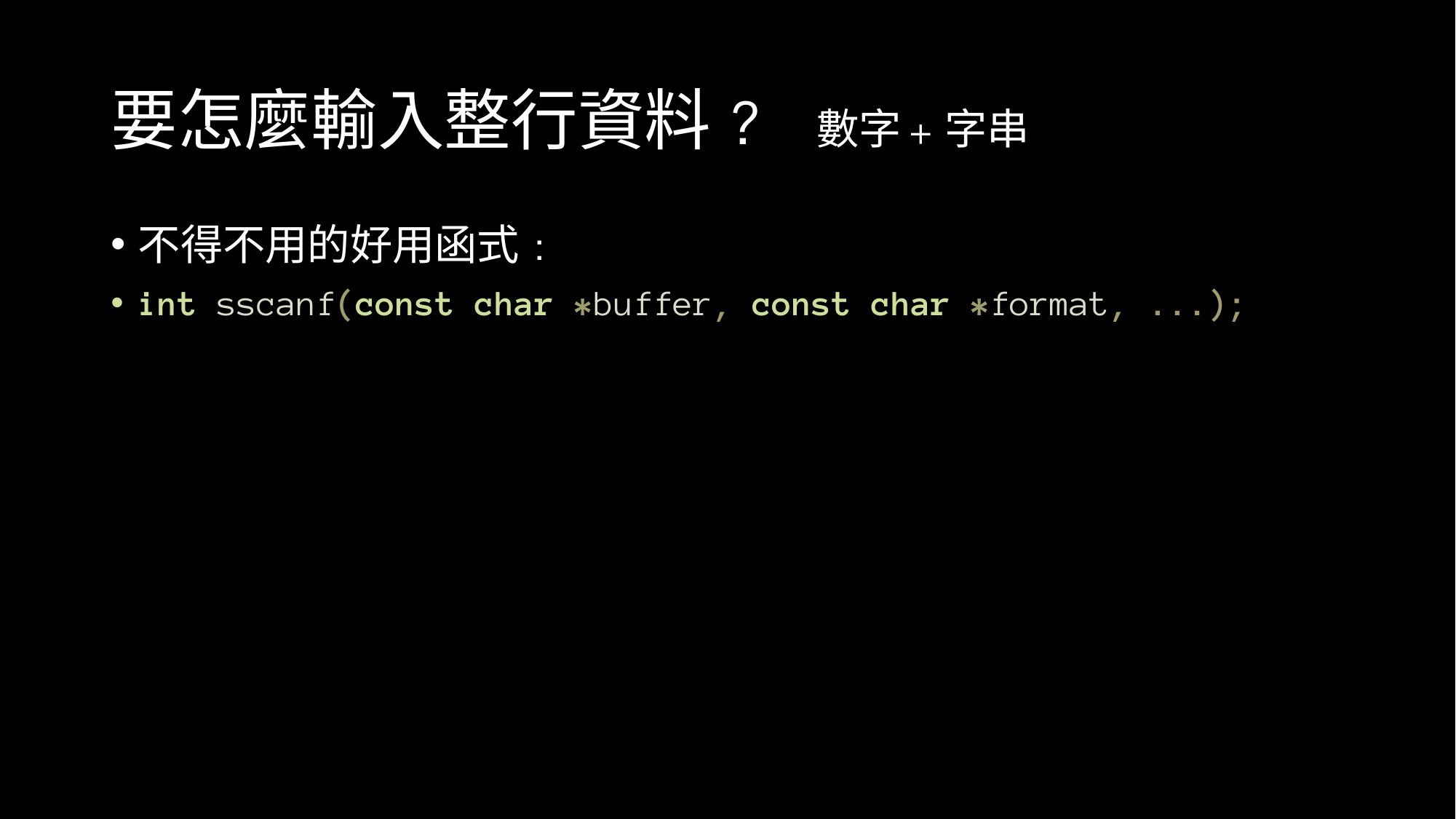

# 要怎麼輸入整行資料? 數字+字串
不得不用的好用函式:
int sscanf(const char *buffer, const char *format, ...);